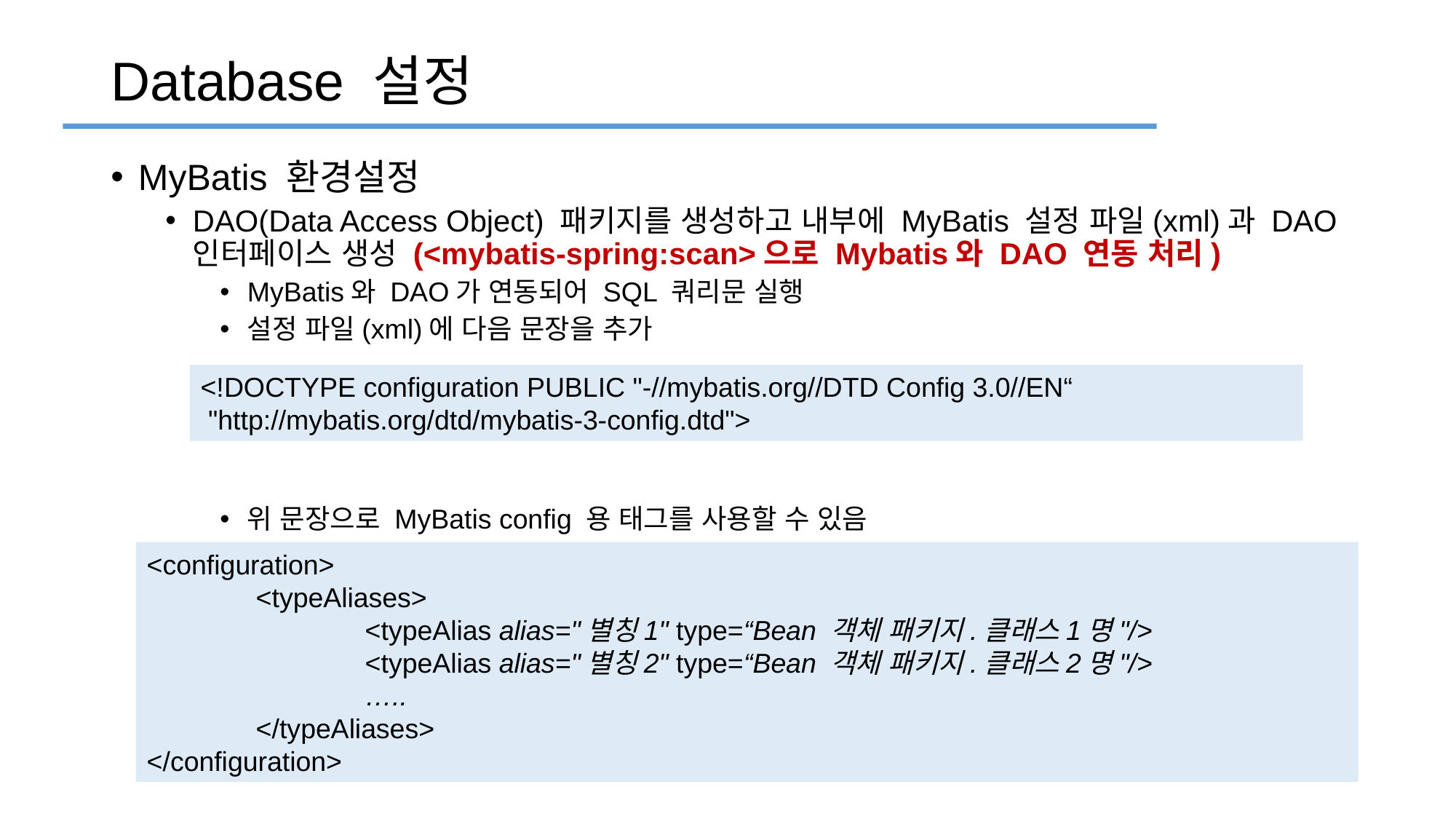

# Database 설정
MyBatis 환경설정
DAO(Data Access Object) 패키지를 생성하고 내부에 MyBatis 설정 파일(xml)과 DAO 인터페이스 생성 (<mybatis-spring:scan>으로 Mybatis와 DAO 연동 처리)
MyBatis와 DAO가 연동되어 SQL 쿼리문 실행
설정 파일(xml)에 다음 문장을 추가

위 문장으로 MyBatis config 용 태그를 사용할 수 있음
Bean 객체를 설정 파일에 지정(자료형에 긴 패키지 이름을 별칭으로 사용하도록 지정)
<!DOCTYPE configuration PUBLIC "-//mybatis.org//DTD Config 3.0//EN“
 "http://mybatis.org/dtd/mybatis-3-config.dtd">
<configuration>
	<typeAliases>
		<typeAlias alias="별칭1" type=“Bean 객체 패키지.클래스1명"/>
		<typeAlias alias="별칭2" type=“Bean 객체 패키지.클래스2명"/>
		…..
	</typeAliases>
</configuration>